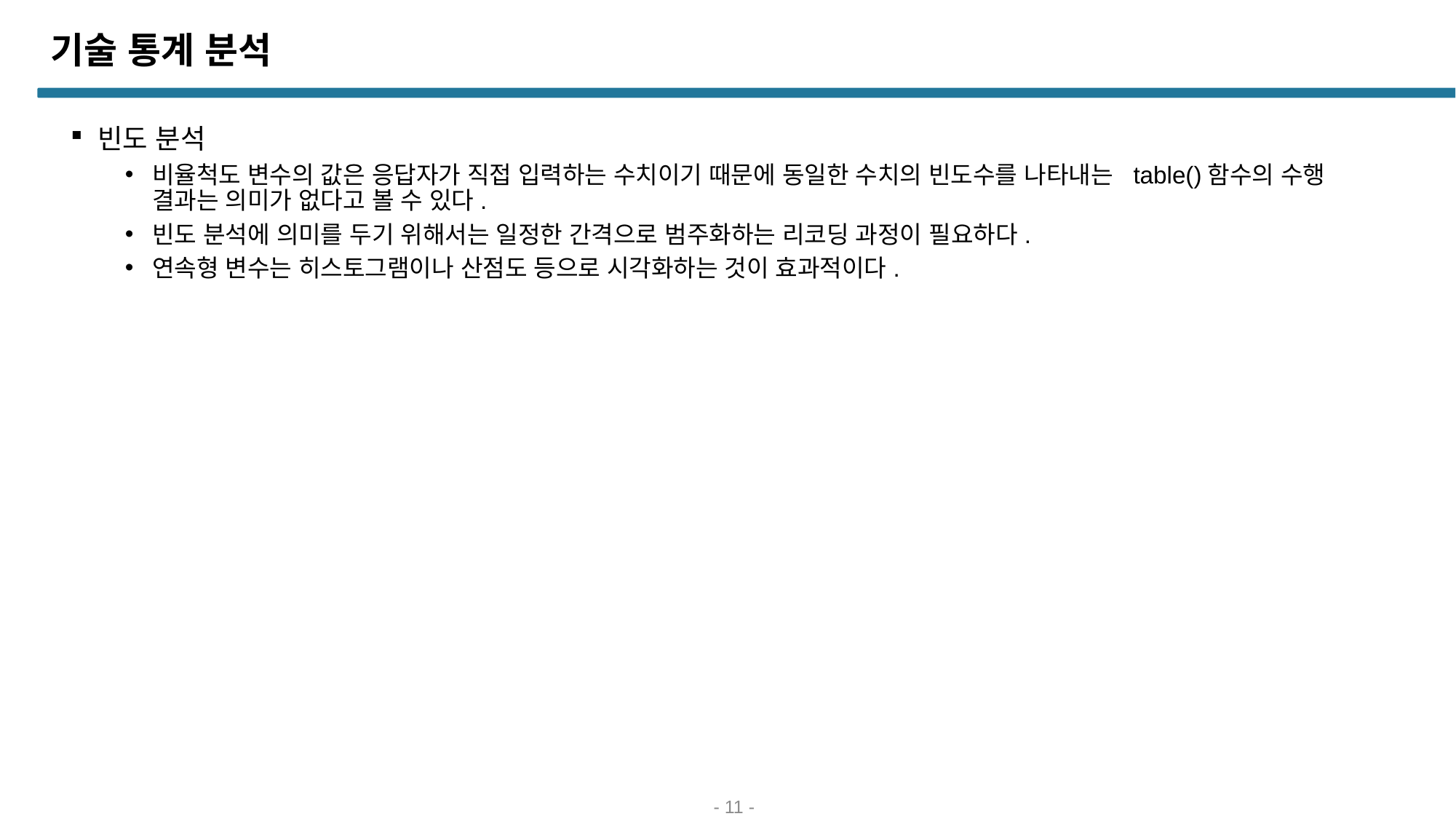

# 기술 통계 분석
빈도 분석
비율척도 변수의 값은 응답자가 직접 입력하는 수치이기 때문에 동일한 수치의 빈도수를 나타내는  table()함수의 수행 결과는 의미가 없다고 볼 수 있다.
빈도 분석에 의미를 두기 위해서는 일정한 간격으로 범주화하는 리코딩 과정이 필요하다.
연속형 변수는 히스토그램이나 산점도 등으로 시각화하는 것이 효과적이다.
- 11 -